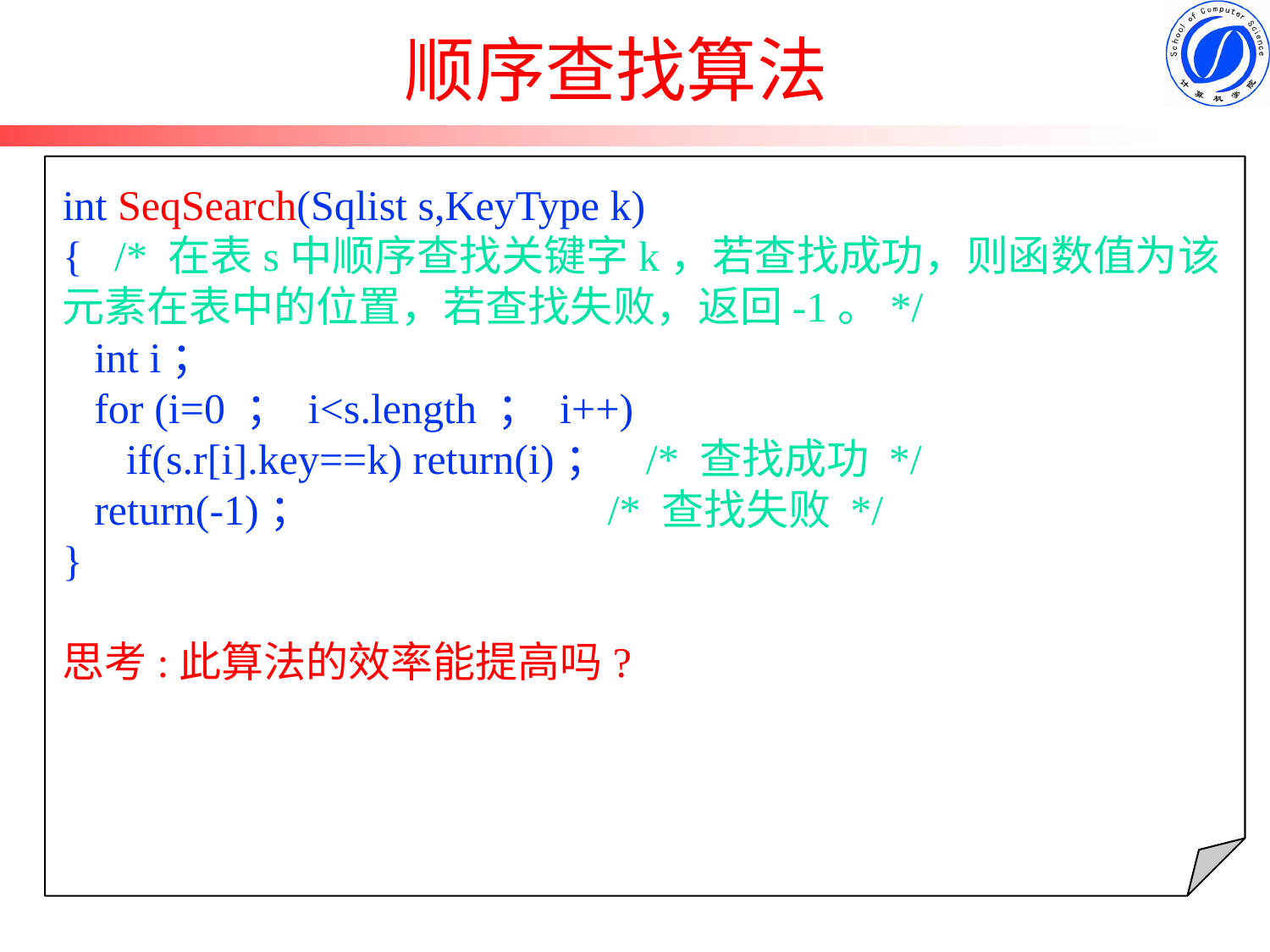

# 顺序查找算法
int SeqSearch(Sqlist s,KeyType k)
{   /* 在表s中顺序查找关键字k，若查找成功，则函数值为该元素在表中的位置，若查找失败，返回-1。*/
   int i；
   for (i=0 ； i<s.length ； i++)
      if(s.r[i].key==k) return(i)；   /* 查找成功 */
   return(-1)；                              /* 查找失败 */
}

思考:此算法的效率能提高吗?